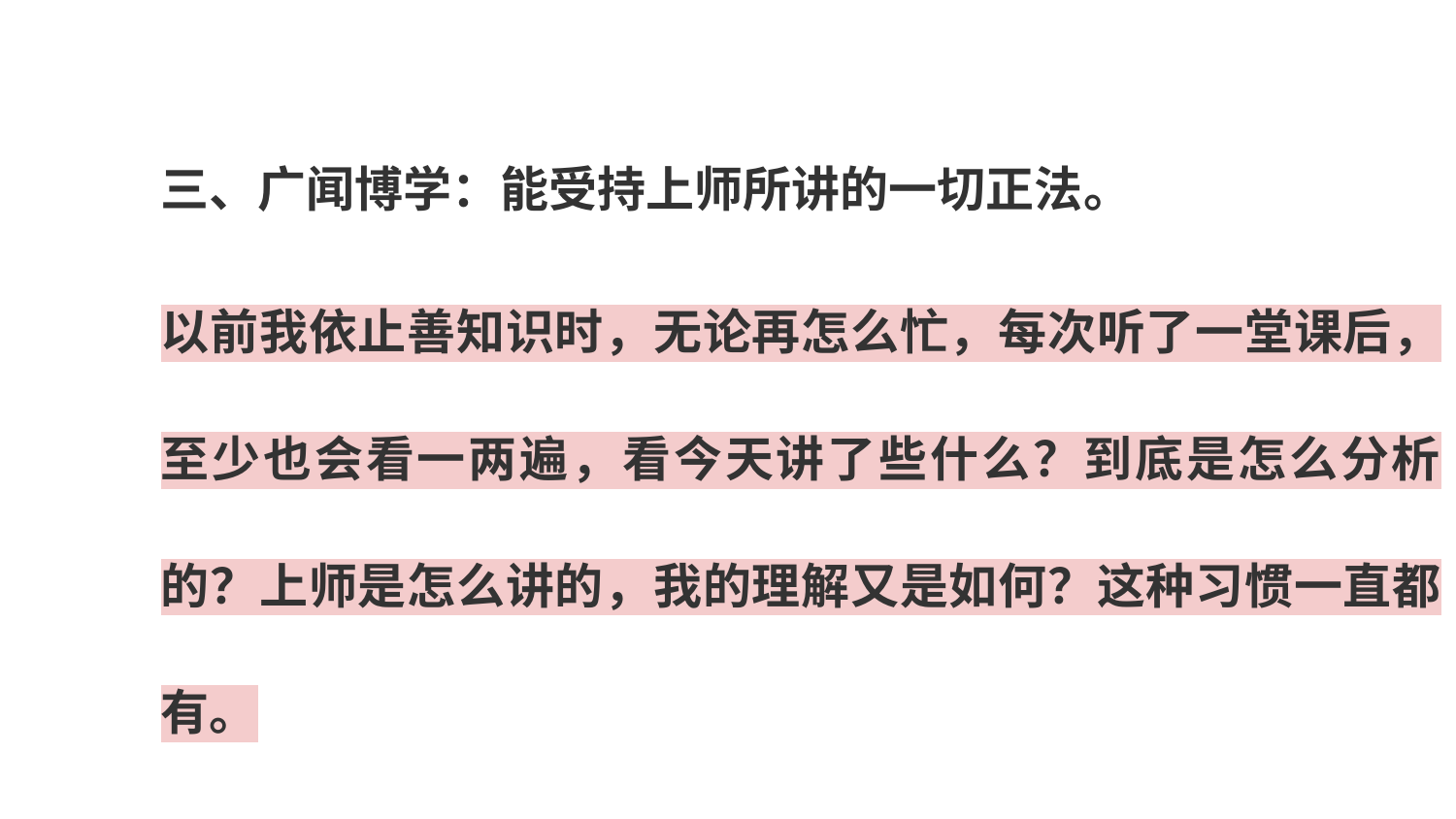

三、广闻博学：能受持上师所讲的一切正法。
以前我依止善知识时，无论再怎么忙，每次听了一堂课后，至少也会看一两遍，看今天讲了些什么？到底是怎么分析的？上师是怎么讲的，我的理解又是如何？这种习惯一直都有。